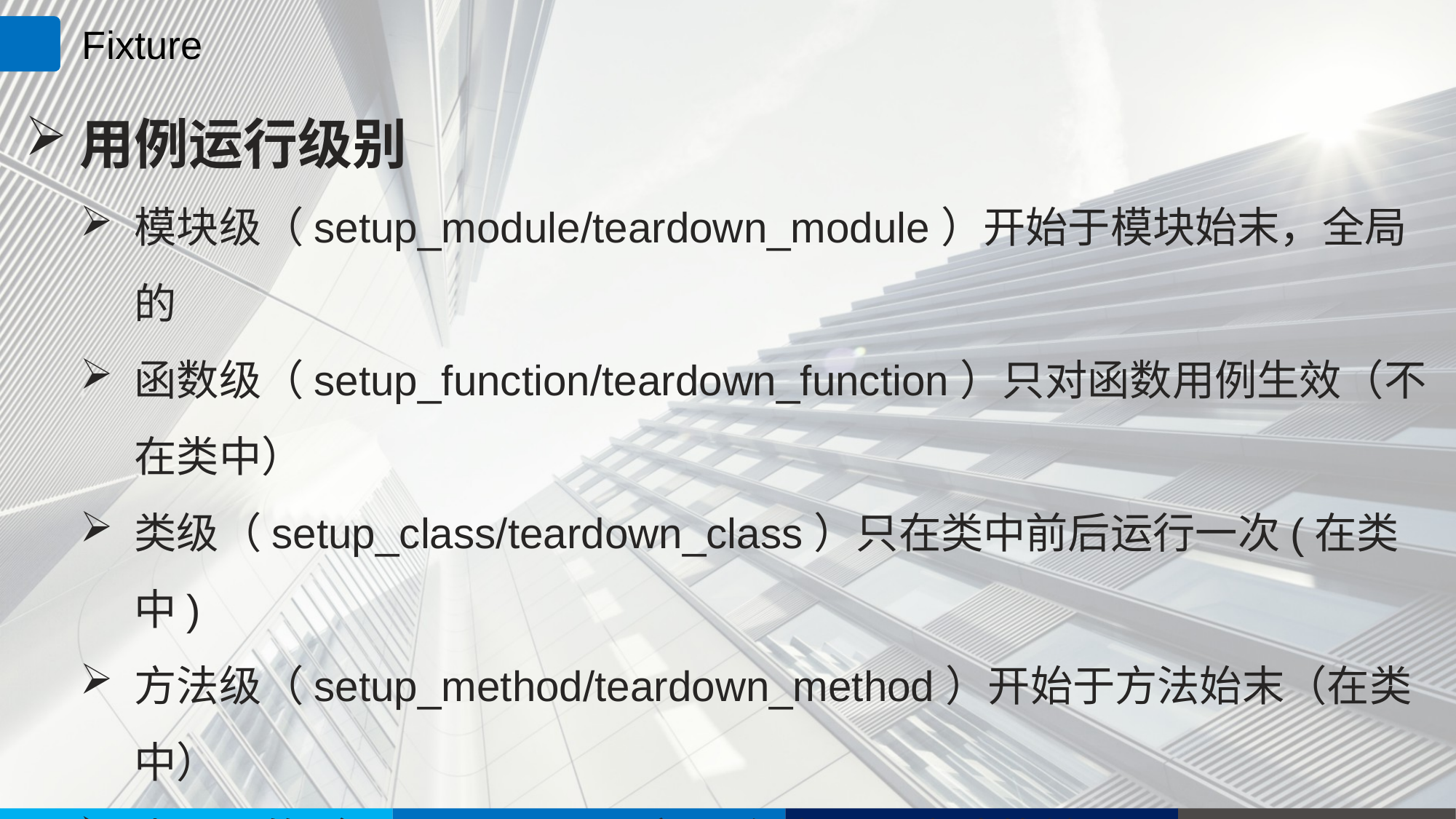

Fixture

用例运行级别
模块级（setup_module/teardown_module）开始于模块始末，全局的
函数级（setup_function/teardown_function）只对函数用例生效（不在类中）
类级（setup_class/teardown_class）只在类中前后运行一次(在类中)
方法级（setup_method/teardown_method）开始于方法始末（在类中）
类里面的（setup/teardown）运行在调用方法的前后